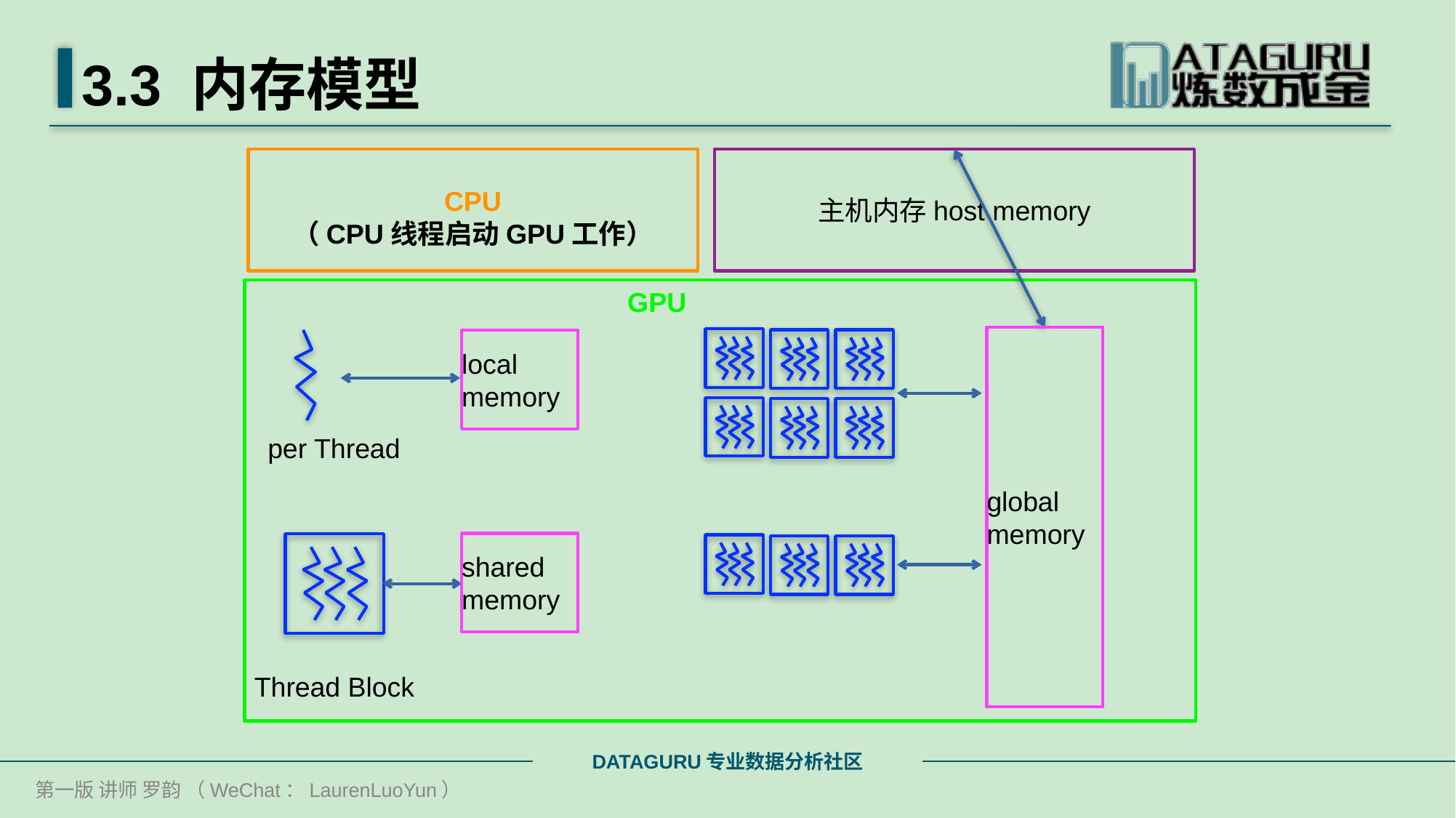

# 3.3 内存模型

主机内存host memory
CPU
（CPU线程启动GPU工作）

GPU
global
memory

local memory

per Thread
shared memory

Thread Block